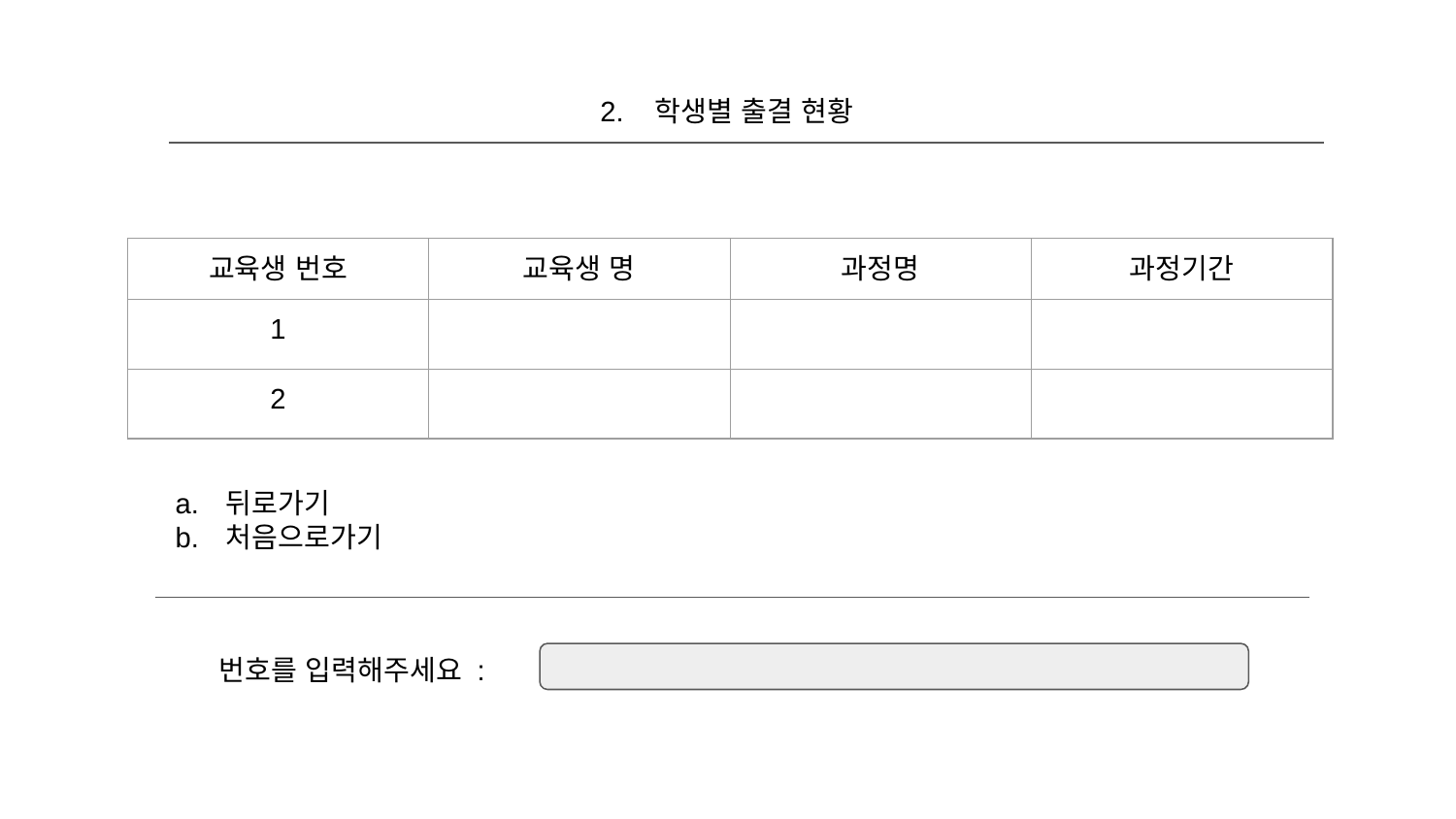

2.   학생별 출결 현황

| 교육생 번호 | 교육생 명 | 과정명 | 과정기간 |
| --- | --- | --- | --- |
| 1 |  |  |  |
| 2 |  |  |  |
뒤로가기
처음으로가기
번호를 입력해주세요 :